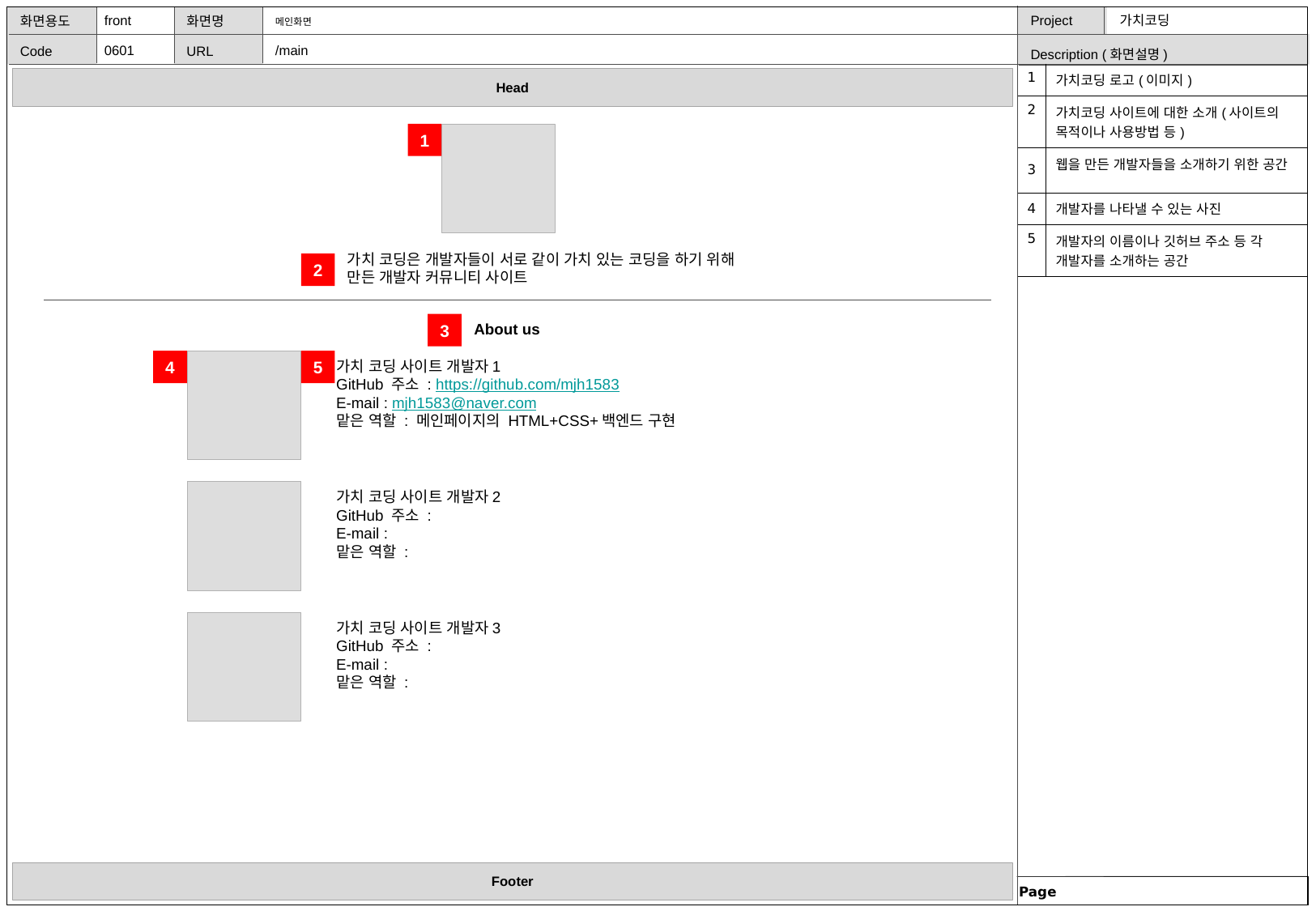

front
메인화면
0601
/main
| 1 | 가치코딩 로고(이미지) |
| --- | --- |
| 2 | 가치코딩 사이트에 대한 소개(사이트의 목적이나 사용방법 등) |
| 3 | 웹을 만든 개발자들을 소개하기 위한 공간 |
| 4 | 개발자를 나타낼 수 있는 사진 |
| 5 | 개발자의 이름이나 깃허브 주소 등 각 개발자를 소개하는 공간 |
1

가치 코딩은 개발자들이 서로 같이 가치 있는 코딩을 하기 위해 만든 개발자 커뮤니티 사이트
2
3
About us
4
5
가치 코딩 사이트 개발자1
GitHub 주소 : https://github.com/mjh1583
E-mail : mjh1583@naver.com
맡은 역할 : 메인페이지의 HTML+CSS+백엔드 구현

가치 코딩 사이트 개발자2
GitHub 주소 :
E-mail :
맡은 역할 :

가치 코딩 사이트 개발자3
GitHub 주소 :
E-mail :
맡은 역할 :